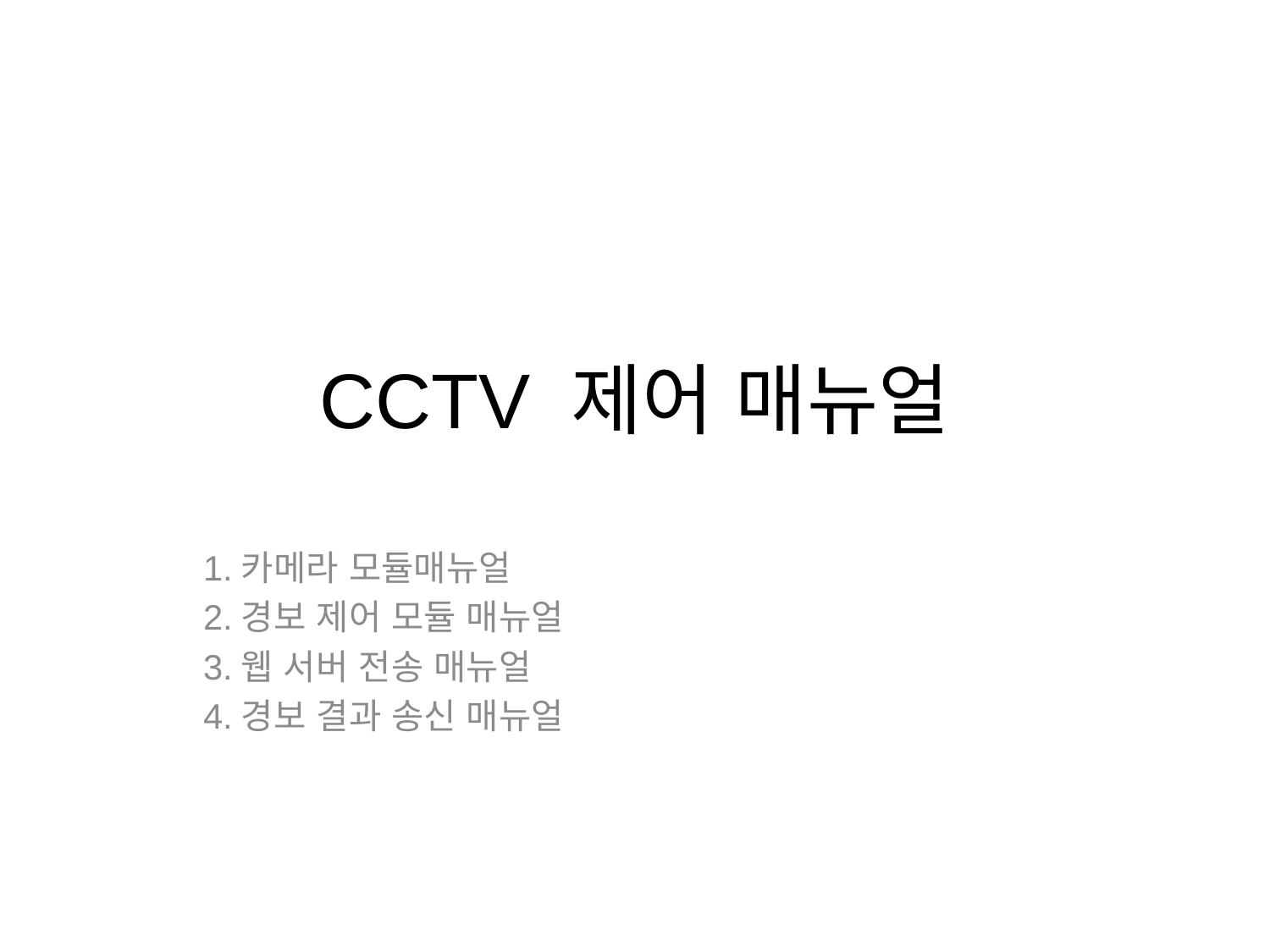

# CCTV 제어 매뉴얼
1.카메라 모듈매뉴얼
2.경보 제어 모듈 매뉴얼
3.웹 서버 전송 매뉴얼
4.경보 결과 송신 매뉴얼